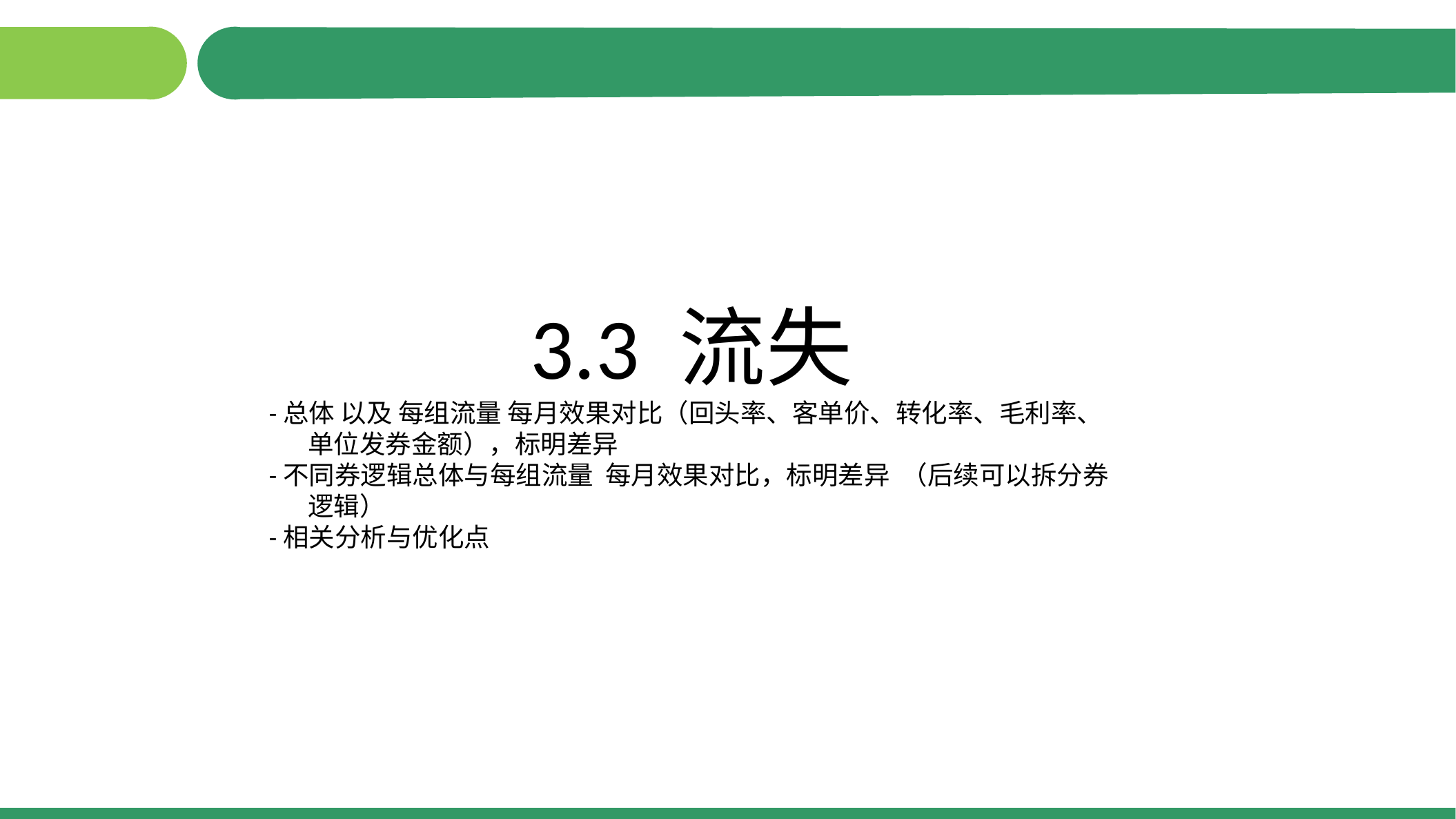

3.3 流失
-总体 以及 每组流量 每月效果对比（回头率、客单价、转化率、毛利率、单位发券金额），标明差异
-不同券逻辑总体与每组流量  每月效果对比，标明差异  （后续可以拆分券逻辑）
-相关分析与优化点